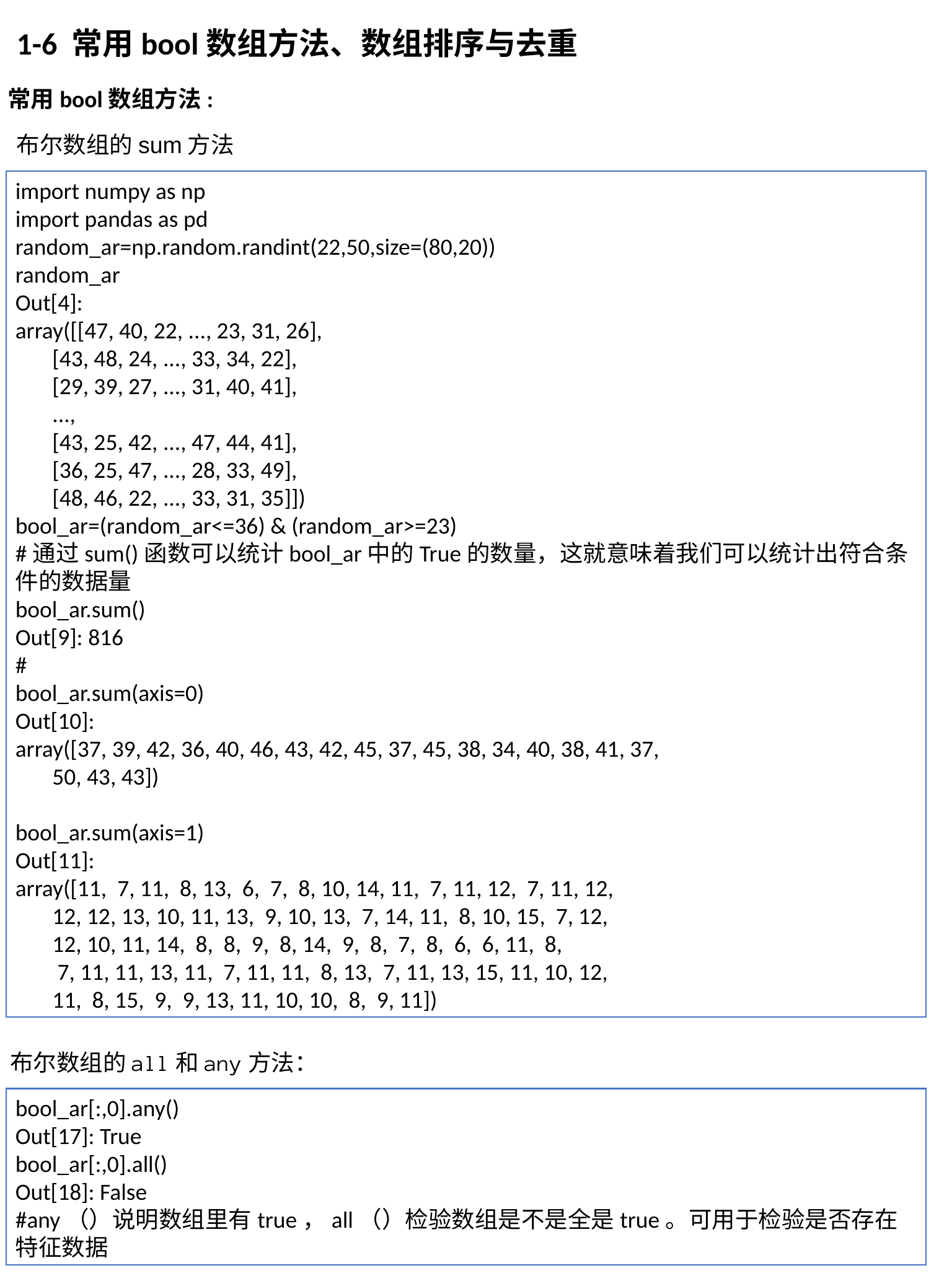

1-6 常用bool数组方法、数组排序与去重
常用bool数组方法:
布尔数组的sum方法
import numpy as np
import pandas as pd
random_ar=np.random.randint(22,50,size=(80,20))
random_ar
Out[4]:
array([[47, 40, 22, ..., 23, 31, 26],
       [43, 48, 24, ..., 33, 34, 22],
       [29, 39, 27, ..., 31, 40, 41],
       ...,
       [43, 25, 42, ..., 47, 44, 41],
       [36, 25, 47, ..., 28, 33, 49],
       [48, 46, 22, ..., 33, 31, 35]])
bool_ar=(random_ar<=36) & (random_ar>=23)
#通过sum()函数可以统计bool_ar中的True的数量，这就意味着我们可以统计出符合条件的数据量
bool_ar.sum()
Out[9]: 816
#
bool_ar.sum(axis=0)
Out[10]:
array([37, 39, 42, 36, 40, 46, 43, 42, 45, 37, 45, 38, 34, 40, 38, 41, 37,
       50, 43, 43])

bool_ar.sum(axis=1)
Out[11]:
array([11,  7, 11,  8, 13,  6,  7,  8, 10, 14, 11,  7, 11, 12,  7, 11, 12,
       12, 12, 13, 10, 11, 13,  9, 10, 13,  7, 14, 11,  8, 10, 15,  7, 12,
       12, 10, 11, 14,  8,  8,  9,  8, 14,  9,  8,  7,  8,  6,  6, 11,  8,
        7, 11, 11, 13, 11,  7, 11, 11,  8, 13,  7, 11, 13, 15, 11, 10, 12,
       11,  8, 15,  9,  9, 13, 11, 10, 10,  8,  9, 11])
布尔数组的all和any方法：
bool_ar[:,0].any()
Out[17]: True
bool_ar[:,0].all()
Out[18]: False
#any（）说明数组里有true，all（）检验数组是不是全是true。可用于检验是否存在特征数据